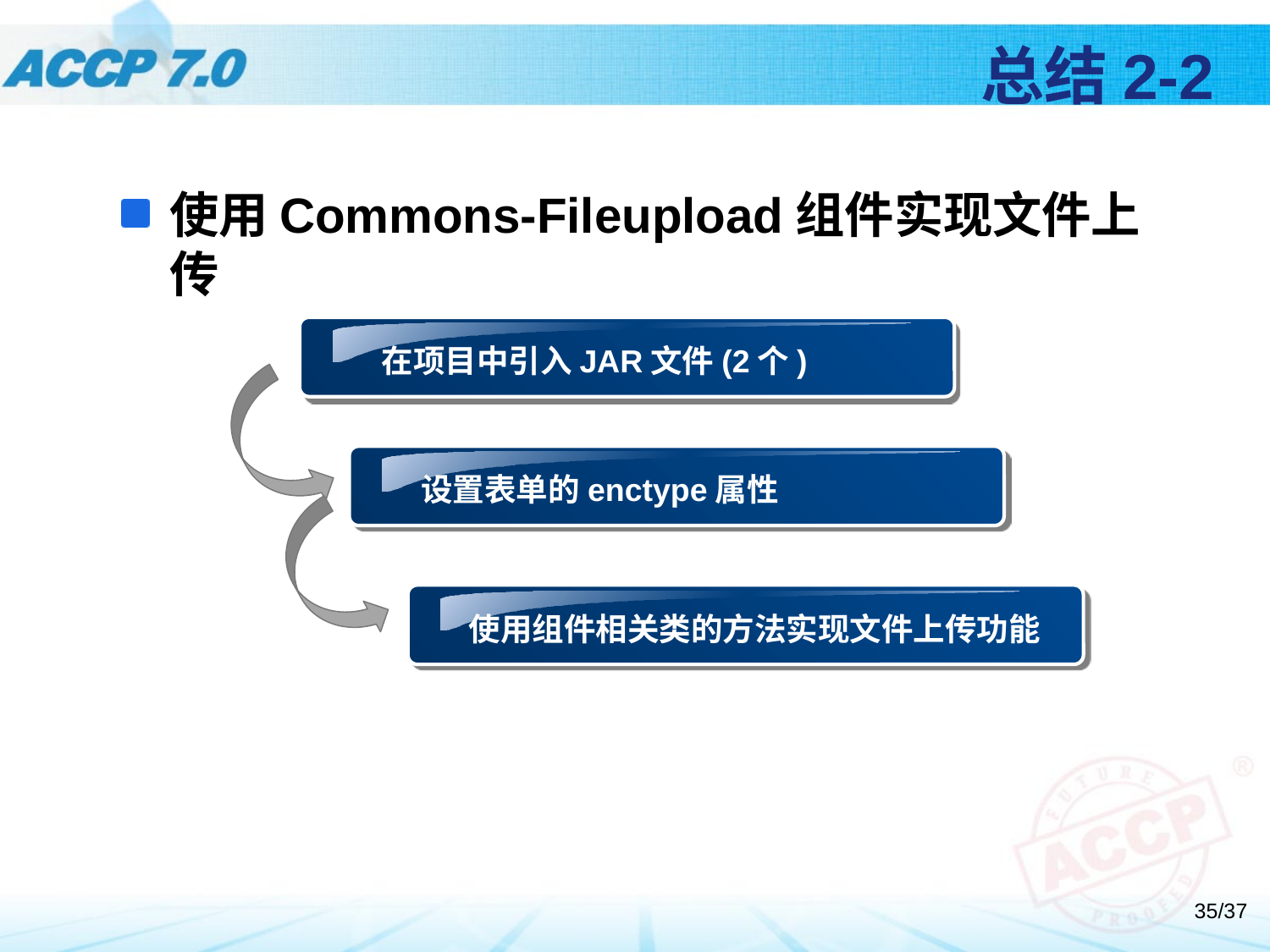

# 总结2-2
使用Commons-Fileupload组件实现文件上传

在项目中引入JAR文件(2个)

设置表单的enctype属性

使用组件相关类的方法实现文件上传功能

35/37